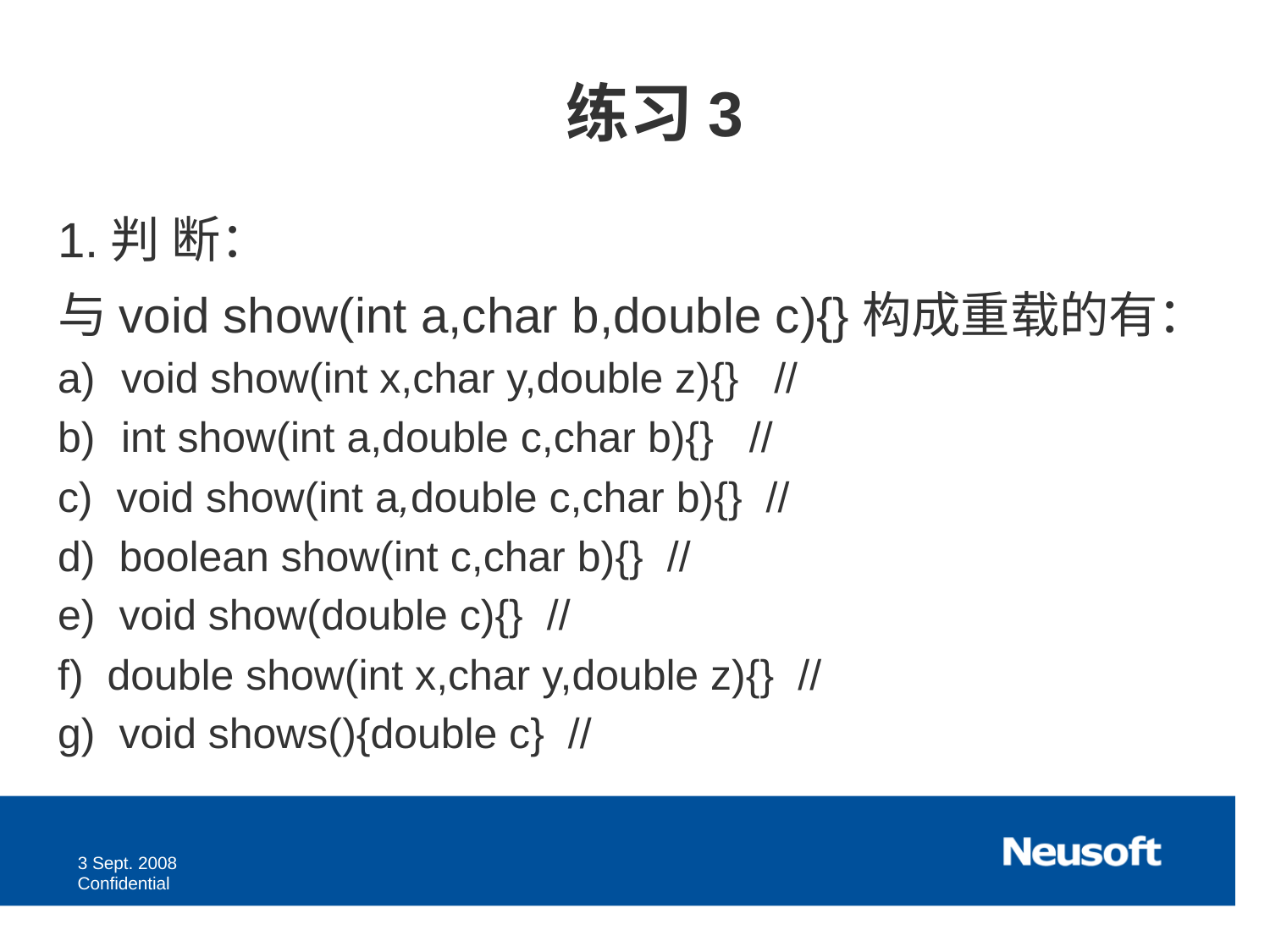

练习3
1.判 断：
与void show(int a,char b,double c){}构成重载的有：
void show(int x,char y,double z){}   //
int show(int a,double c,char b){}   //
c)  void show(int a,double c,char b){}  //
d)  boolean show(int c,char b){}  //
e)  void show(double c){}  //
f)  double show(int x,char y,double z){}  //
g)  void shows(){double c}  //